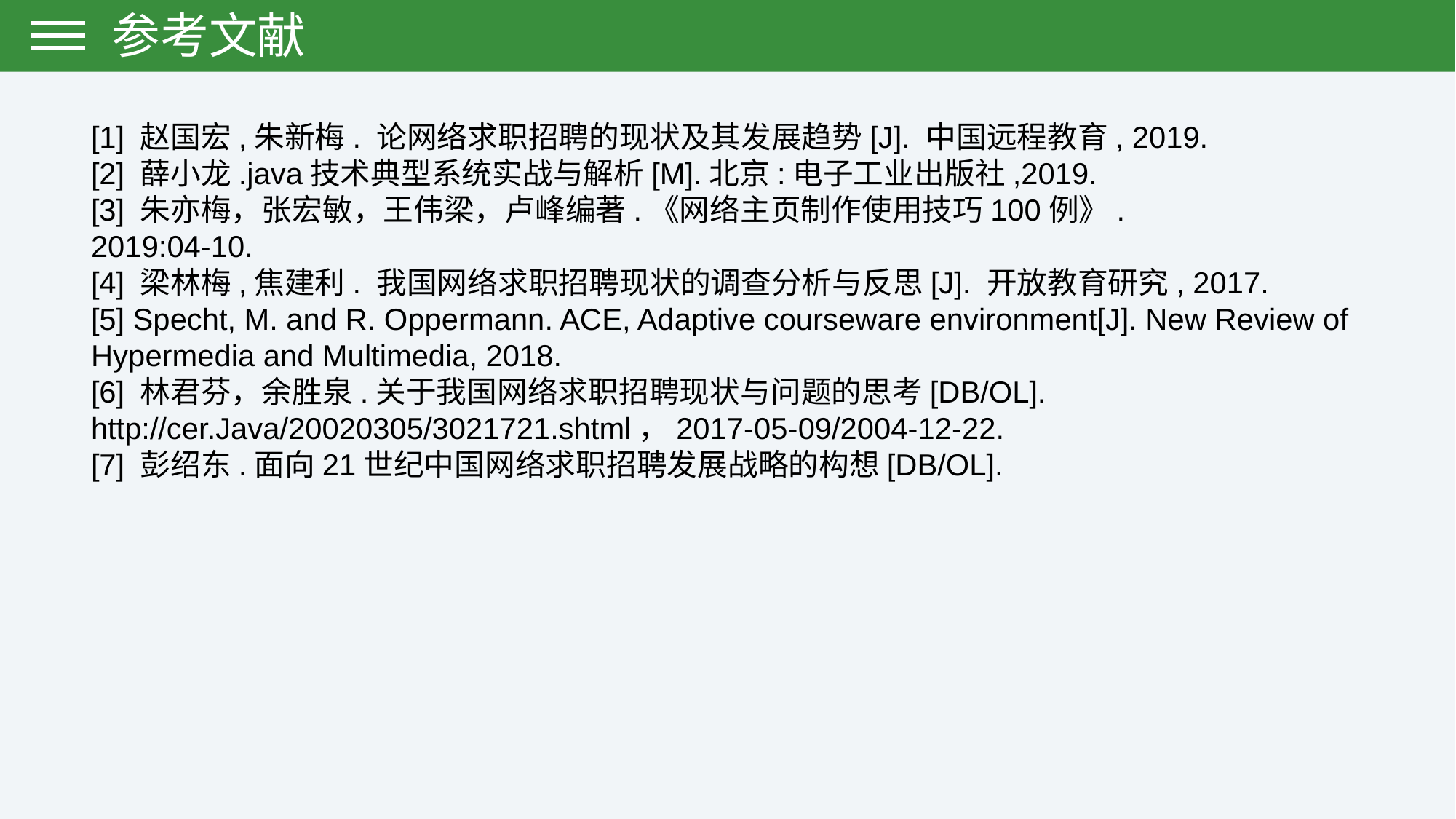

参考文献

[1] 赵国宏,朱新梅. 论网络求职招聘的现状及其发展趋势[J]. 中国远程教育, 2019.
[2] 薛小龙.java技术典型系统实战与解析[M].北京:电子工业出版社,2019.
[3] 朱亦梅，张宏敏，王伟梁，卢峰编著.《网络主页制作使用技巧100例》.
2019:04-10.
[4] 梁林梅,焦建利. 我国网络求职招聘现状的调查分析与反思[J]. 开放教育研究, 2017.
[5] Specht, M. and R. Oppermann. ACE, Adaptive courseware environment[J]. New Review of Hypermedia and Multimedia, 2018.
[6] 林君芬，余胜泉.关于我国网络求职招聘现状与问题的思考[DB/OL]. http://cer.Java/20020305/3021721.shtml，2017-05-09/2004-12-22.
[7] 彭绍东.面向21世纪中国网络求职招聘发展战略的构想[DB/OL].